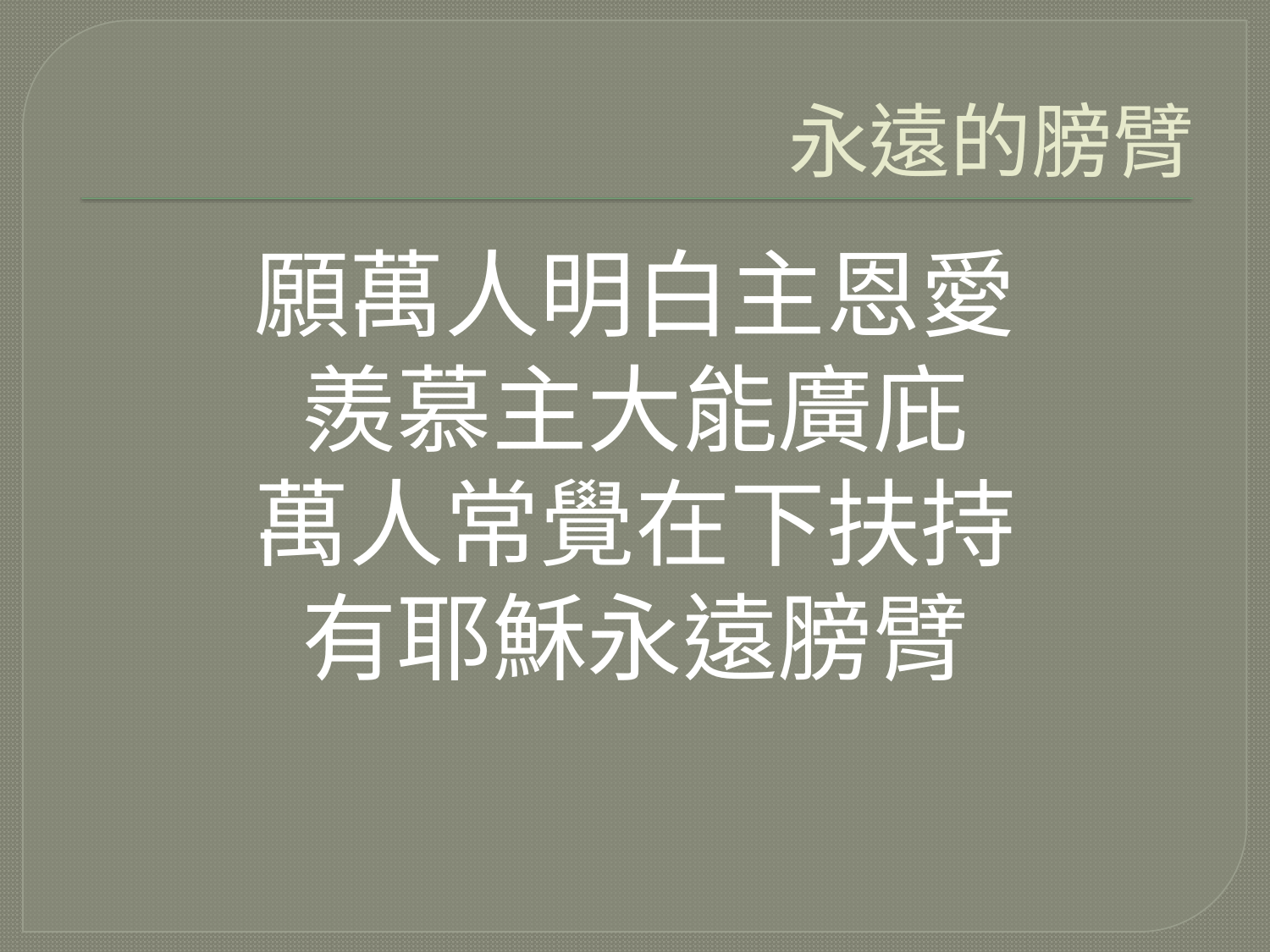

# 永遠的膀臂
願萬人明白主恩愛
羨慕主大能廣庇
萬人常覺在下扶持
有耶穌永遠膀臂